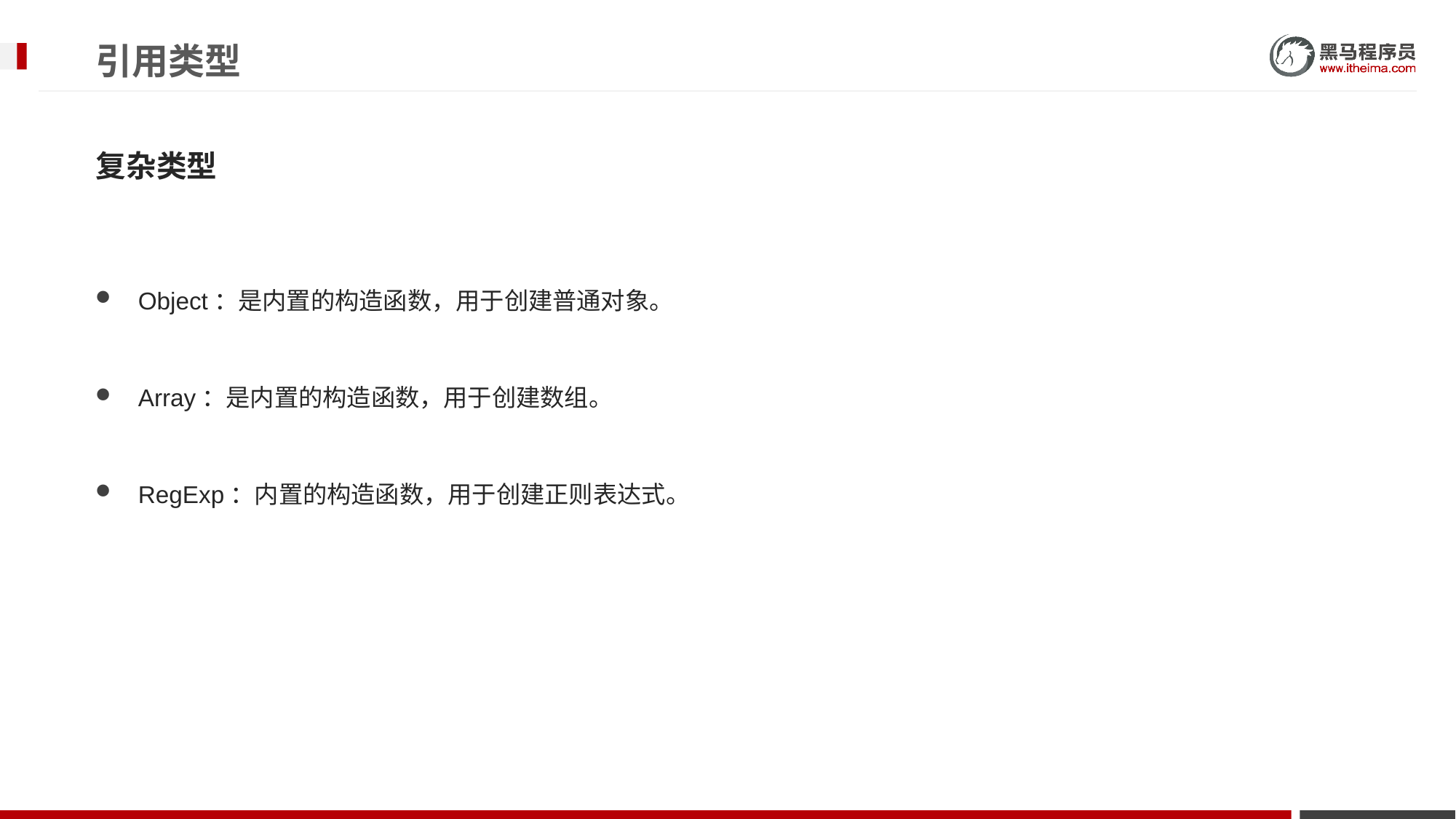

# 引用类型
复杂类型

Object：是内置的构造函数，用于创建普通对象。

Array：是内置的构造函数，用于创建数组。

RegExp：内置的构造函数，用于创建正则表达式。